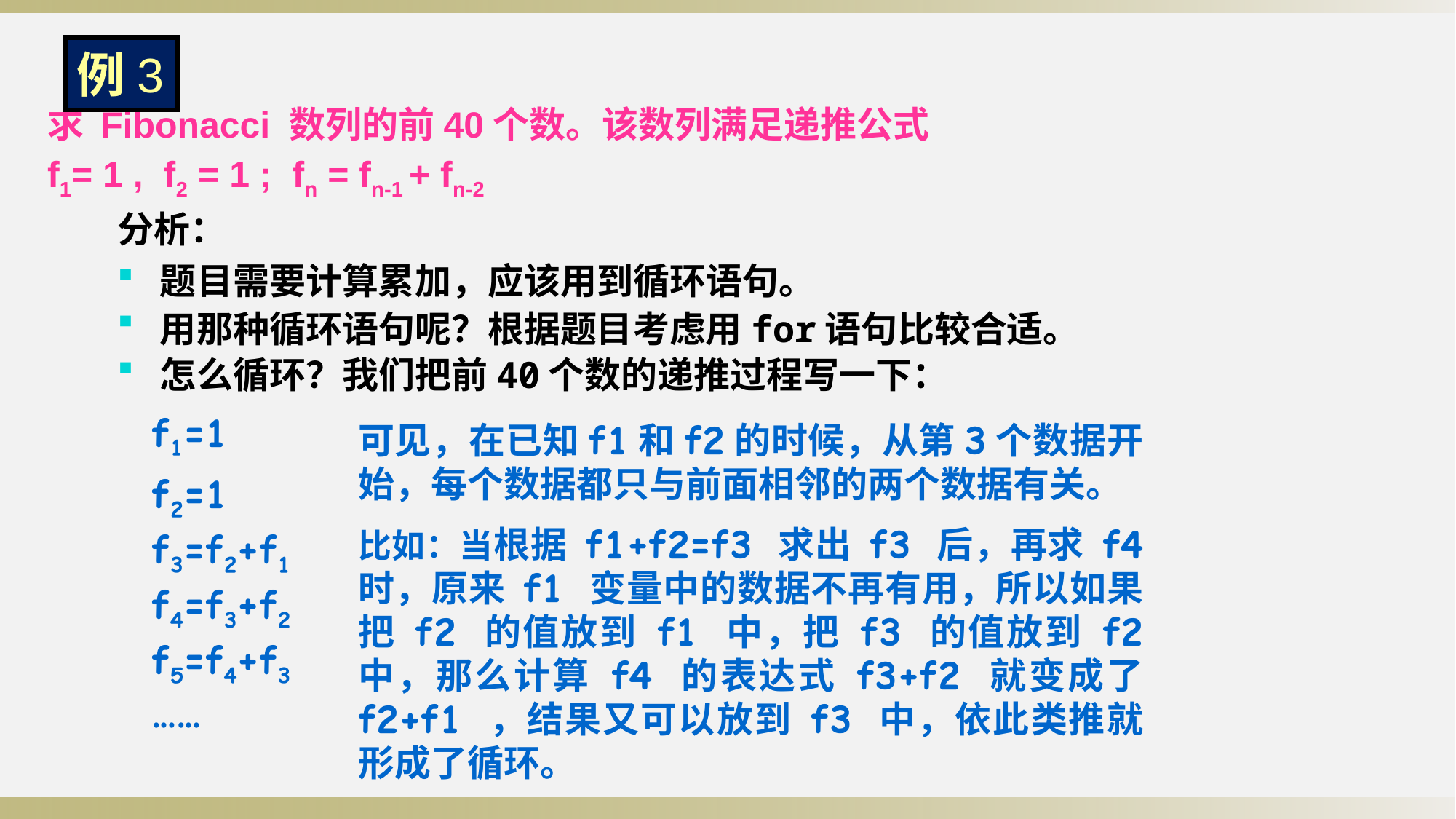

例3
求 Fibonacci 数列的前40个数。该数列满足递推公式
f1= 1 ,  f2 = 1 ;  fn = fn-1 + fn-2
分析：
 题目需要计算累加，应该用到循环语句。
 用那种循环语句呢？根据题目考虑用for语句比较合适。
 怎么循环？我们把前40个数的递推过程写一下：
f1=1
f2=1
f3=f2+f1
f4=f3+f2
f5=f4+f3
……
可见，在已知f1和f2的时候，从第3个数据开始，每个数据都只与前面相邻的两个数据有关。
比如：当根据 f1+f2=f3 求出 f3 后，再求 f4 时，原来 f1 变量中的数据不再有用，所以如果把 f2 的值放到 f1 中，把 f3 的值放到 f2 中，那么计算 f4 的表达式 f3+f2 就变成了 f2+f1 ，结果又可以放到 f3 中，依此类推就形成了循环。